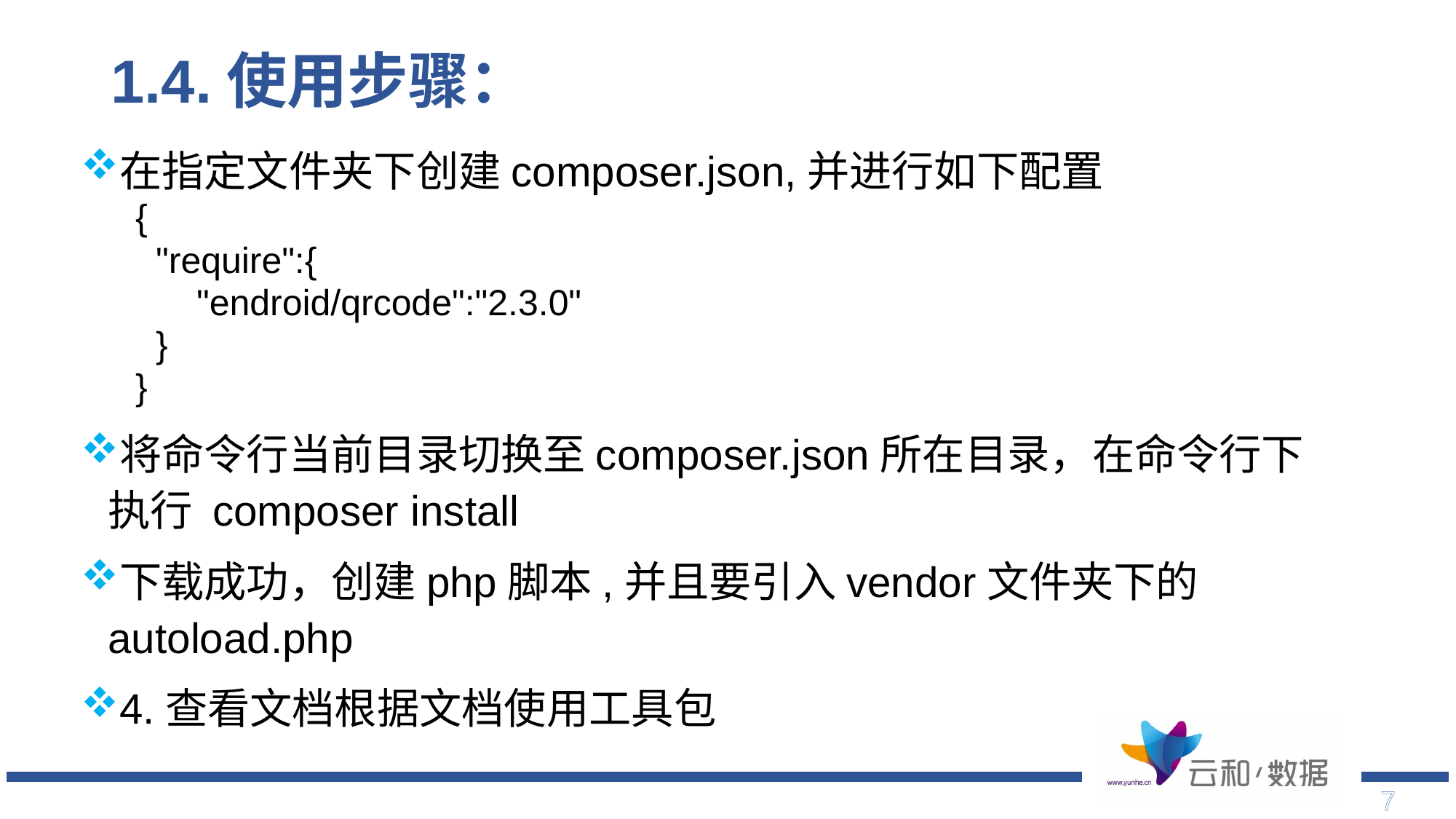

# 1.4.使用步骤：
在指定文件夹下创建composer.json,并进行如下配置
{
  "require":{
      "endroid/qrcode":"2.3.0"
  }
}
将命令行当前目录切换至composer.json所在目录，在命令行下执行 composer install
下载成功，创建php脚本,并且要引入vendor文件夹下的autoload.php
4.查看文档根据文档使用工具包